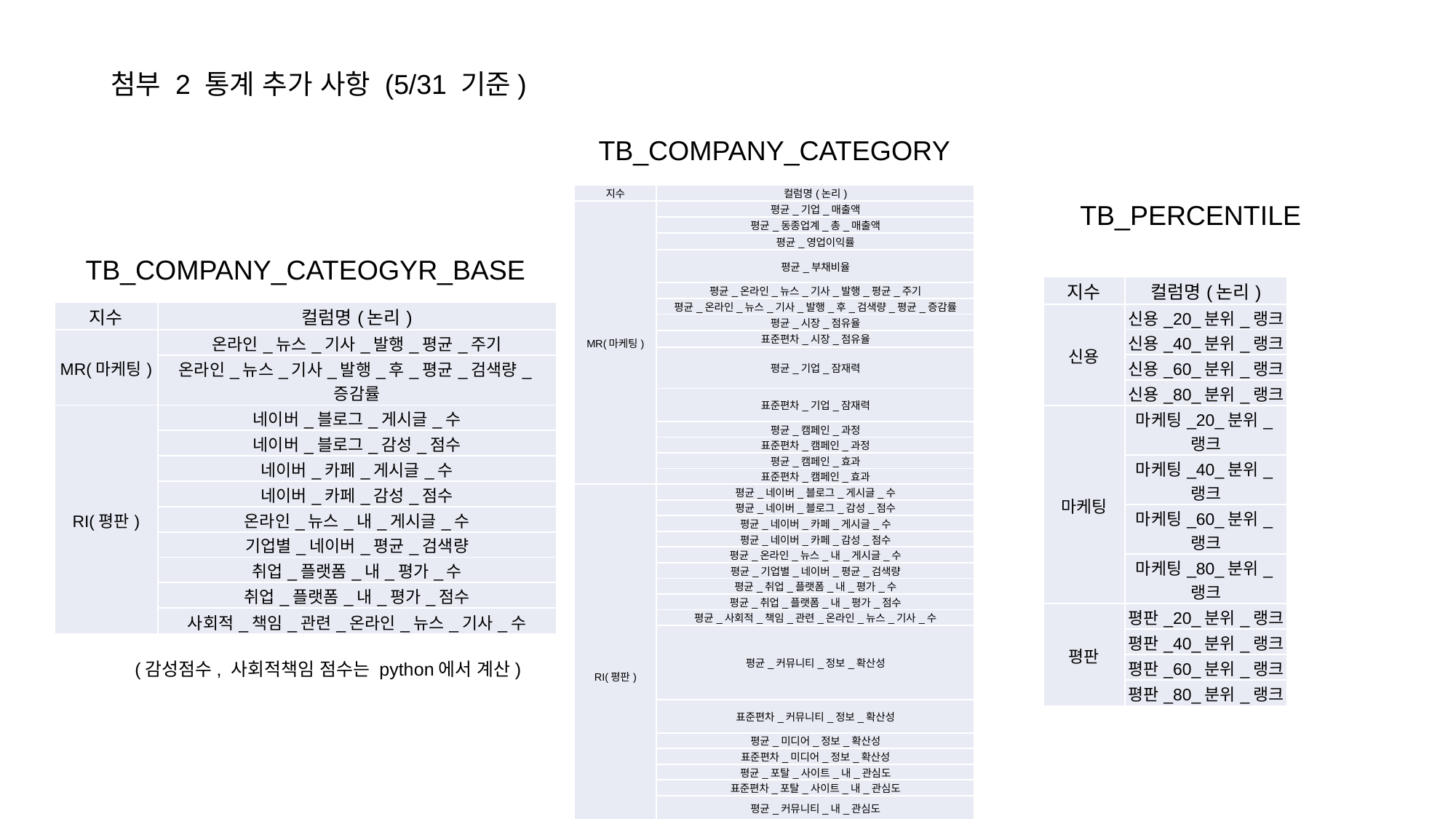

# 첨부 2 통계 추가 사항 (5/31 기준)
TB_COMPANY_CATEGORY
| 지수 | 컬럼명(논리) |
| --- | --- |
| MR(마케팅) | 평균\_기업\_매출액 |
|  | 평균\_동종업계\_총\_매출액 |
|  | 평균\_영업이익률 |
|  | 평균\_부채비율 |
|  | 평균\_온라인\_뉴스\_기사\_발행\_평균\_주기 |
|  | 평균\_온라인\_뉴스\_기사\_발행\_후\_검색량\_평균\_증감률 |
|  | 평균\_시장\_점유율 |
|  | 표준편차\_시장\_점유율 |
|  | 평균\_기업\_잠재력 |
|  | 표준편차\_기업\_잠재력 |
|  | 평균\_캠페인\_과정 |
|  | 표준편차\_캠페인\_과정 |
|  | 평균\_캠페인\_효과 |
|  | 표준편차\_캠페인\_효과 |
| RI(평판) | 평균\_네이버\_블로그\_게시글\_수 |
|  | 평균\_네이버\_블로그\_감성\_점수 |
|  | 평균\_네이버\_카페\_게시글\_수 |
|  | 평균\_네이버\_카페\_감성\_점수 |
|  | 평균\_온라인\_뉴스\_내\_게시글\_수 |
|  | 평균\_기업별\_네이버\_평균\_검색량 |
|  | 평균\_취업\_플랫폼\_내\_평가\_수 |
|  | 평균\_취업\_플랫폼\_내\_평가\_점수 |
|  | 평균\_사회적\_책임\_관련\_온라인\_뉴스\_기사\_수 |
|  | 평균\_커뮤니티\_정보\_확산성 |
|  | 표준편차\_커뮤니티\_정보\_확산성 |
|  | 평균\_미디어\_정보\_확산성 |
|  | 표준편차\_미디어\_정보\_확산성 |
|  | 평균\_포탈\_사이트\_내\_관심도 |
|  | 표준편차\_포탈\_사이트\_내\_관심도 |
|  | 평균\_커뮤니티\_내\_관심도 |
|  | 표준편차\_커뮤니티\_내\_관심도 |
|  | 평균\_사회적\_책임 |
|  | 표준편차\_사회적\_책임 |
TB_PERCENTILE
TB_COMPANY_CATEOGYR_BASE
| 지수 | 컬럼명(논리) |
| --- | --- |
| 신용 | 신용\_20\_분위\_랭크 |
|  | 신용\_40\_분위\_랭크 |
|  | 신용\_60\_분위\_랭크 |
|  | 신용\_80\_분위\_랭크 |
| 마케팅 | 마케팅\_20\_분위\_랭크 |
|  | 마케팅\_40\_분위\_랭크 |
|  | 마케팅\_60\_분위\_랭크 |
|  | 마케팅\_80\_분위\_랭크 |
| 평판 | 평판\_20\_분위\_랭크 |
|  | 평판\_40\_분위\_랭크 |
|  | 평판\_60\_분위\_랭크 |
|  | 평판\_80\_분위\_랭크 |
| 지수 | 컬럼명(논리) |
| --- | --- |
| MR(마케팅) | 온라인\_뉴스\_기사\_발행\_평균\_주기 |
|  | 온라인\_뉴스\_기사\_발행\_후\_평균\_검색량\_증감률 |
| RI(평판) | 네이버\_블로그\_게시글\_수 |
|  | 네이버\_블로그\_감성\_점수 |
|  | 네이버\_카페\_게시글\_수 |
|  | 네이버\_카페\_감성\_점수 |
|  | 온라인\_뉴스\_내\_게시글\_수 |
|  | 기업별\_네이버\_평균\_검색량 |
|  | 취업\_플랫폼\_내\_평가\_수 |
|  | 취업\_플랫폼\_내\_평가\_점수 |
|  | 사회적\_책임\_관련\_온라인\_뉴스\_기사\_수 |
(감성점수, 사회적책임 점수는 python에서 계산)